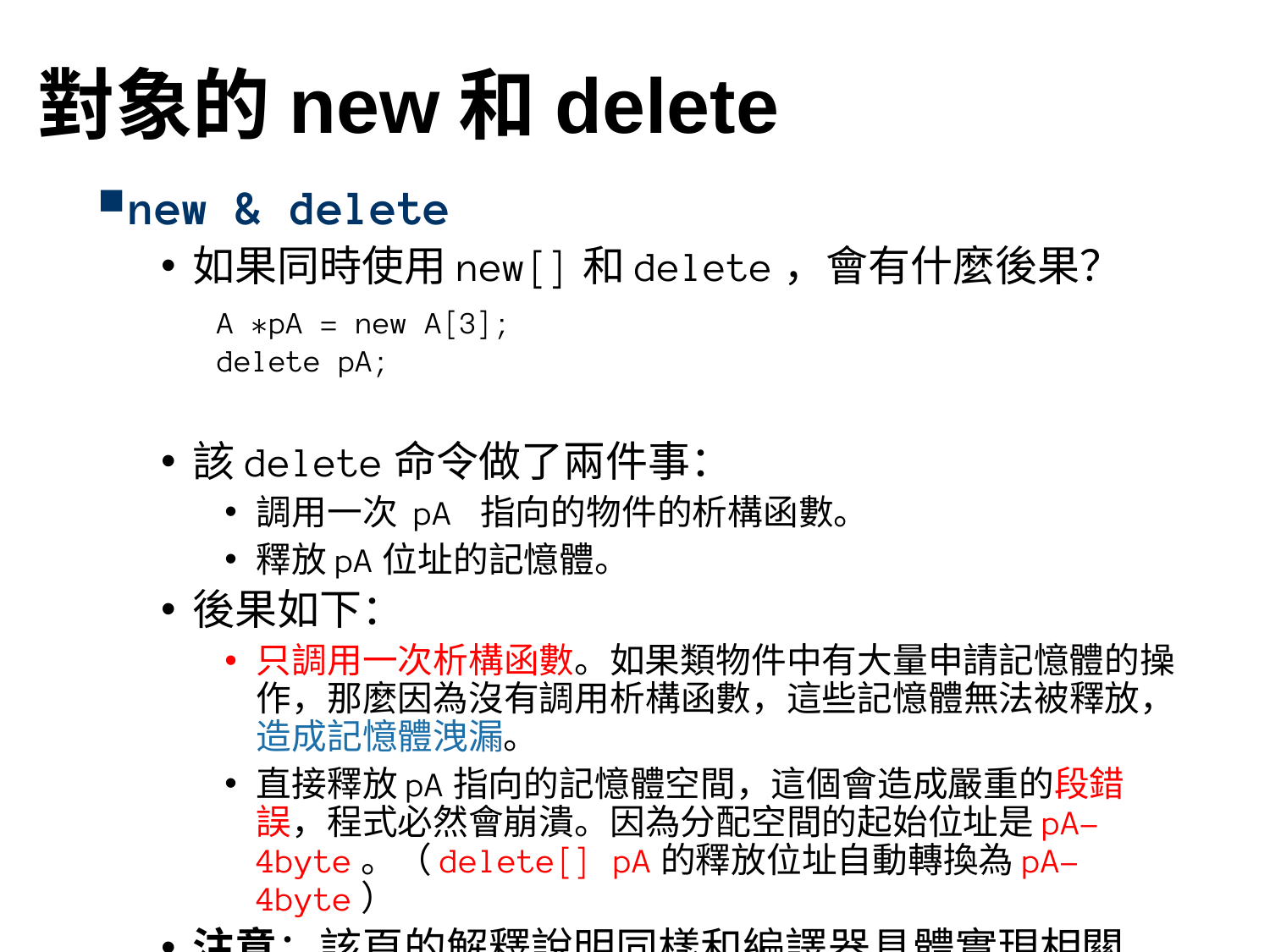

# 對象的new和delete
new & delete
如果同時使用new[]和delete，會有什麼後果？

該delete命令做了兩件事：
調用一次 pA 指向的物件的析構函數。
釋放pA位址的記憶體。
後果如下：
只調用一次析構函數。如果類物件中有大量申請記憶體的操作，那麼因為沒有調用析構函數，這些記憶體無法被釋放，造成記憶體洩漏。
直接釋放pA指向的記憶體空間，這個會造成嚴重的段錯誤，程式必然會崩潰。因為分配空間的起始位址是pA-4byte。（delete[] pA的釋放位址自動轉換為pA-4byte）
注意：該頁的解釋說明同樣和編譯器具體實現相關
A *pA = new A[3];
delete pA;